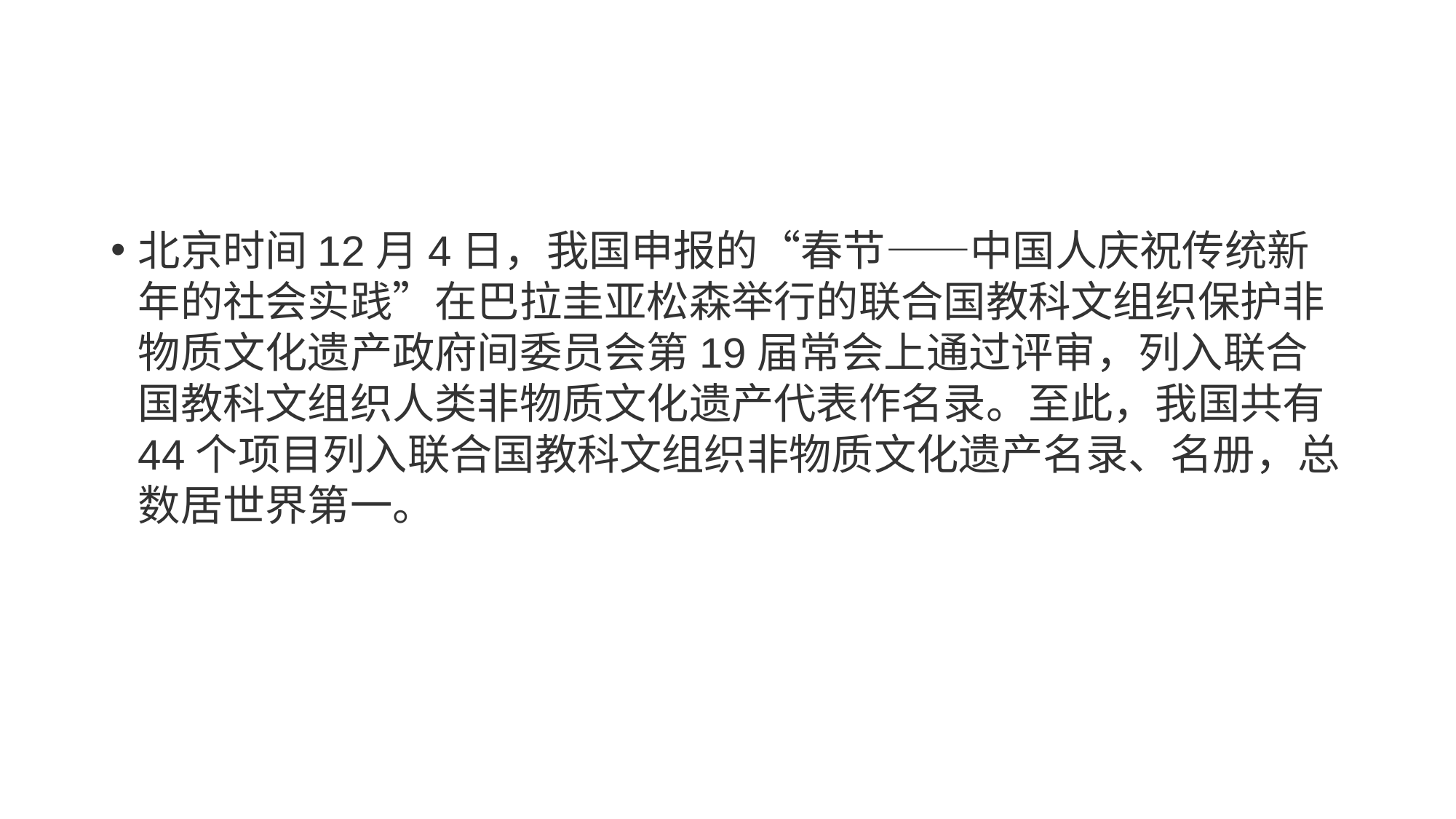

#
北京时间12月4日，我国申报的“春节——中国人庆祝传统新年的社会实践”在巴拉圭亚松森举行的联合国教科文组织保护非物质文化遗产政府间委员会第19届常会上通过评审，列入联合国教科文组织人类非物质文化遗产代表作名录。至此，我国共有44个项目列入联合国教科文组织非物质文化遗产名录、名册，总数居世界第一。